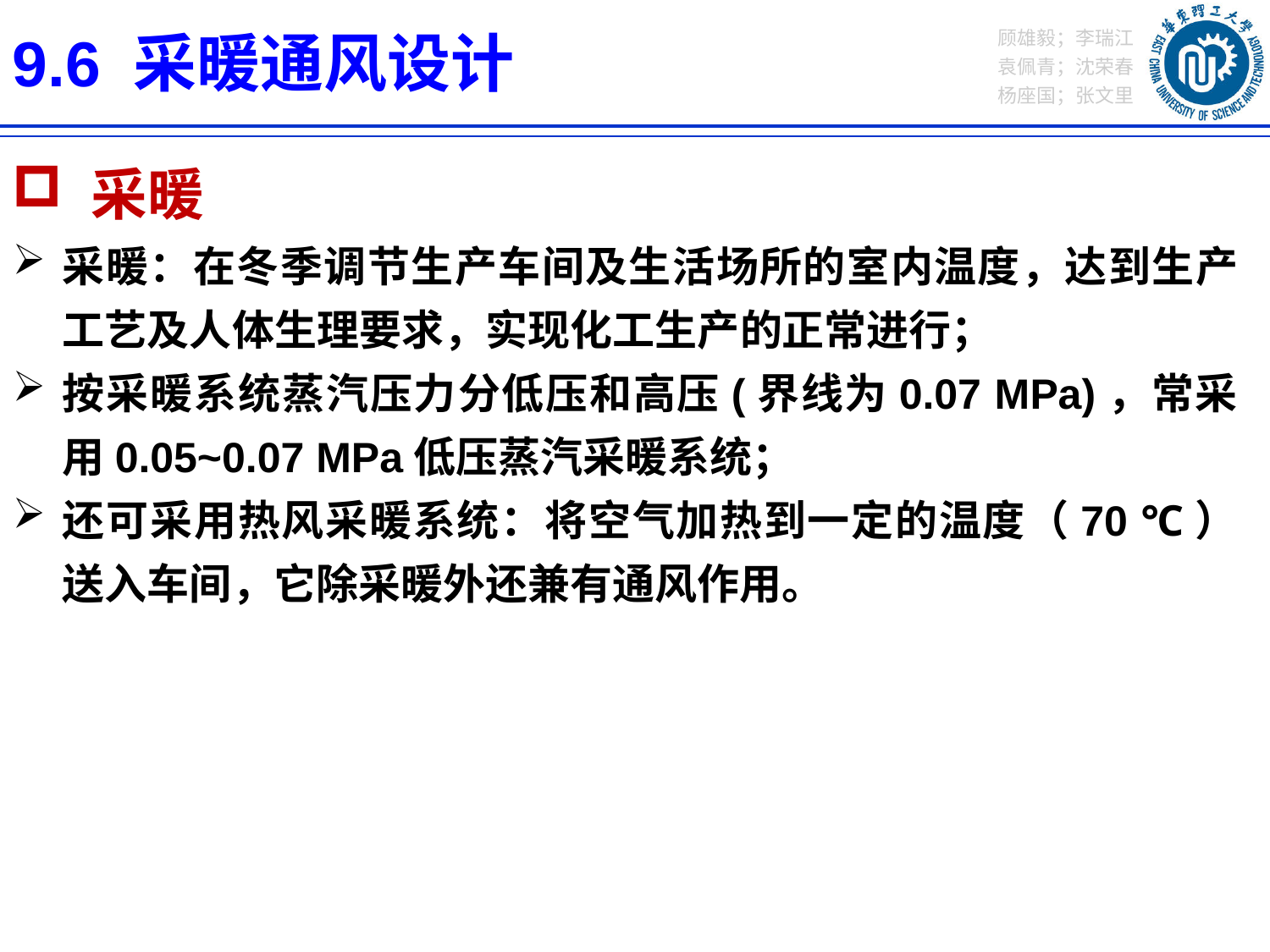

9.6 采暖通风设计
 采暖
采暖：在冬季调节生产车间及生活场所的室内温度，达到生产工艺及人体生理要求，实现化工生产的正常进行；
按采暖系统蒸汽压力分低压和高压(界线为0.07 MPa)，常采用0.05~0.07 MPa低压蒸汽采暖系统；
还可采用热风采暖系统：将空气加热到一定的温度（70 ℃）送入车间，它除采暖外还兼有通风作用。